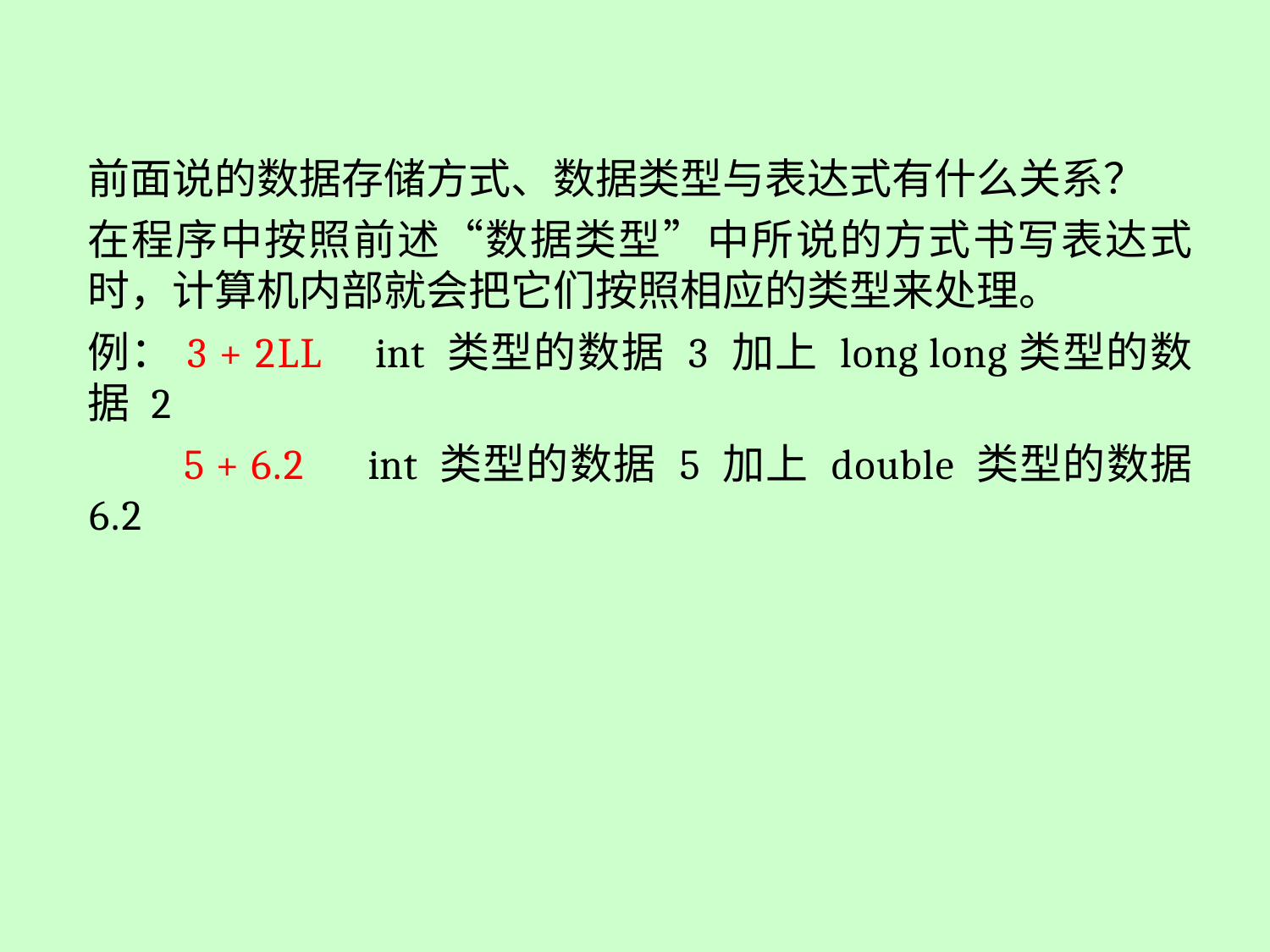

前面说的数据存储方式、数据类型与表达式有什么关系？
在程序中按照前述“数据类型”中所说的方式书写表达式时，计算机内部就会把它们按照相应的类型来处理。
例：3 + 2LL     int 类型的数据 3 加上 long long类型的数据 2
         5 + 6.2      int 类型的数据 5 加上 double 类型的数据 6.2

29